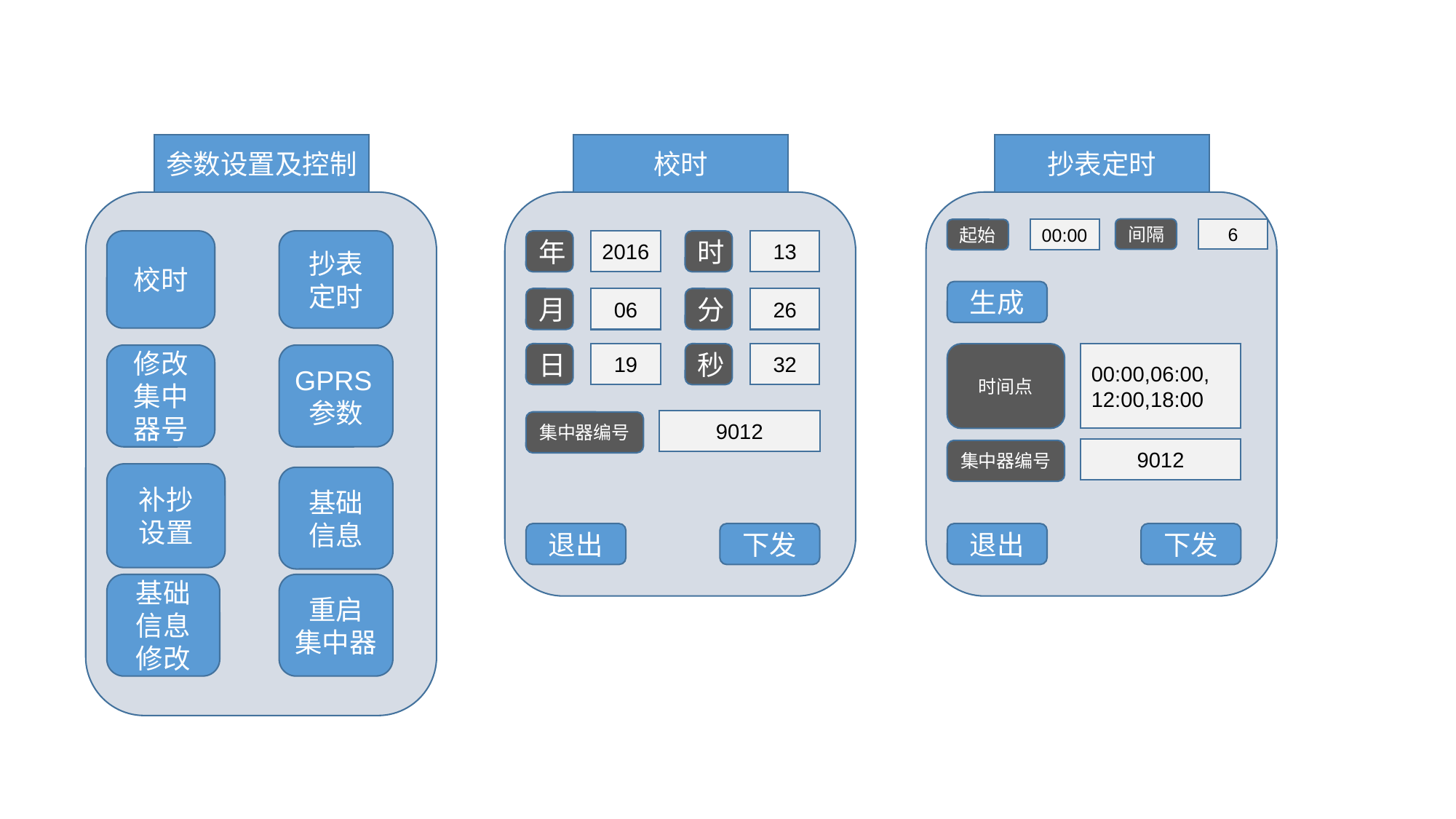

参数设置及控制
校时
抄表定时

间隔
6
起始
00:00
校时
抄表
定时
年
2016
时
13
生成
月
06
分
26
时间点
00:00,06:00,
12:00,18:00
日
19
秒
32
GPRS参数
修改集中器号
9012
集中器编号
9012
集中器编号
补抄
设置
基础
信息
退出
下发
退出
下发
基础
信息修改
重启
集中器